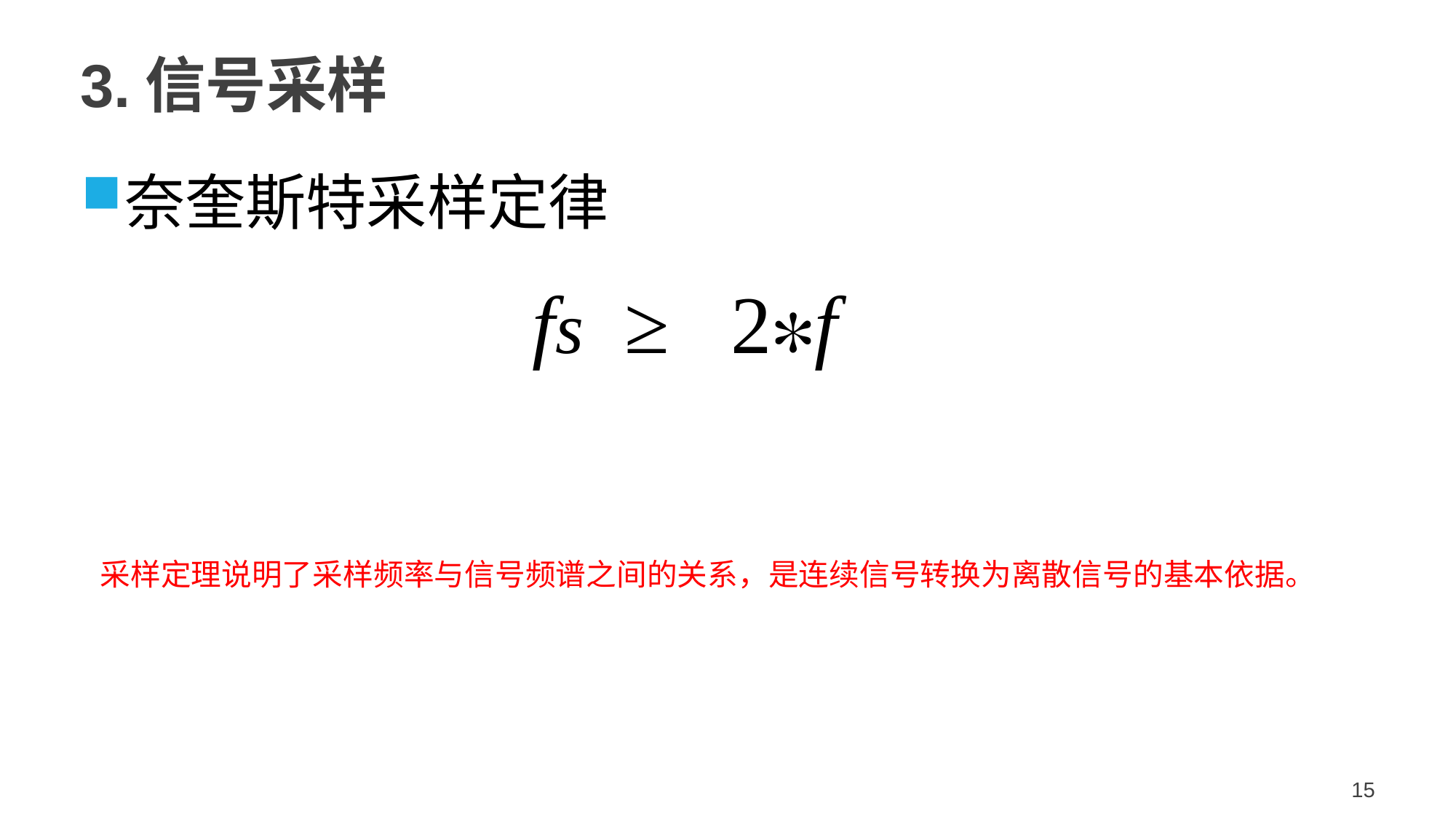

# 3.信号采样
奈奎斯特采样定律
                      fs  ≥   2∗f
采样定理说明了采样频率与信号频谱之间的关系，是连续信号转换为离散信号的基本依据。
15